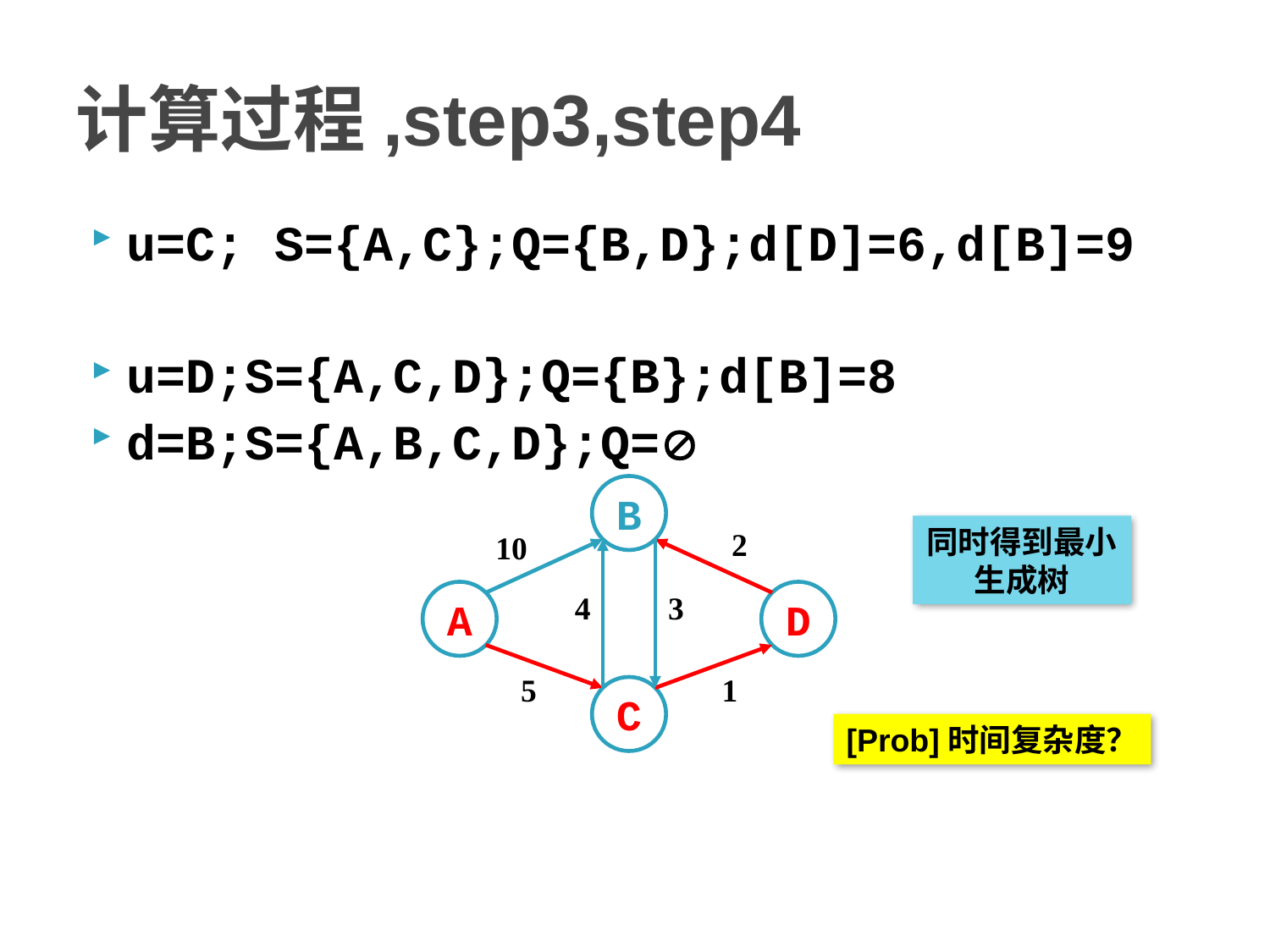

# 计算过程,step3,step4
u=C; S={A,C};Q={B,D};d[D]=6,d[B]=9

u=D;S={A,C,D};Q={B};d[B]=8
d=B;S={A,B,C,D};Q=∅
B
2
10
A
4
3
D
5
1
C
同时得到最小生成树
[Prob]时间复杂度？